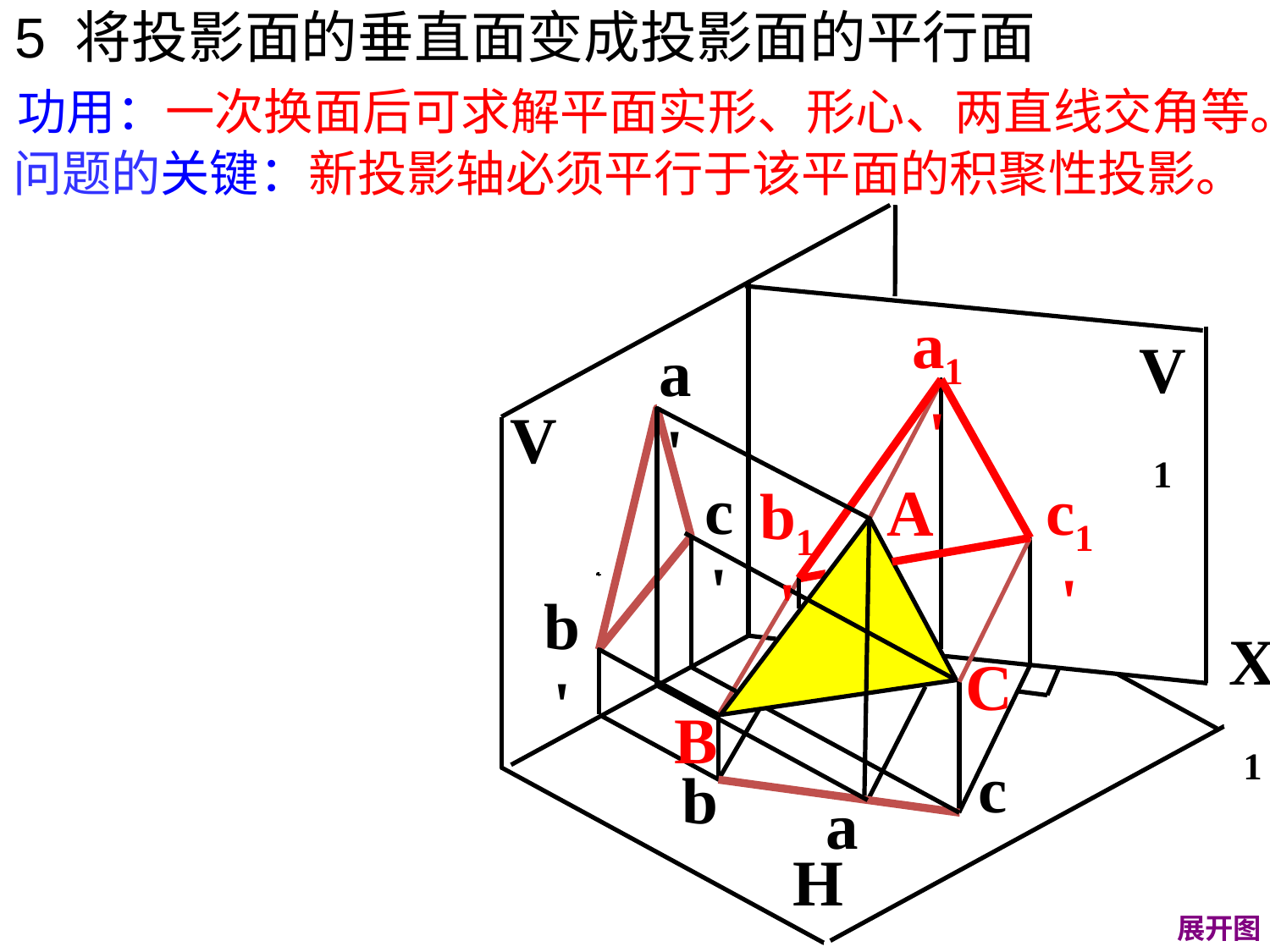

5 将投影面的垂直面变成投影面的平行面
功用：一次换面后可求解平面实形、形心、两直线交角等。
问题的关键：新投影轴必须平行于该平面的积聚性投影。

a1'

V1
a'

V

c'
c1'
A
b1'

b'
X1

C

B

c
b

a
H
展开图